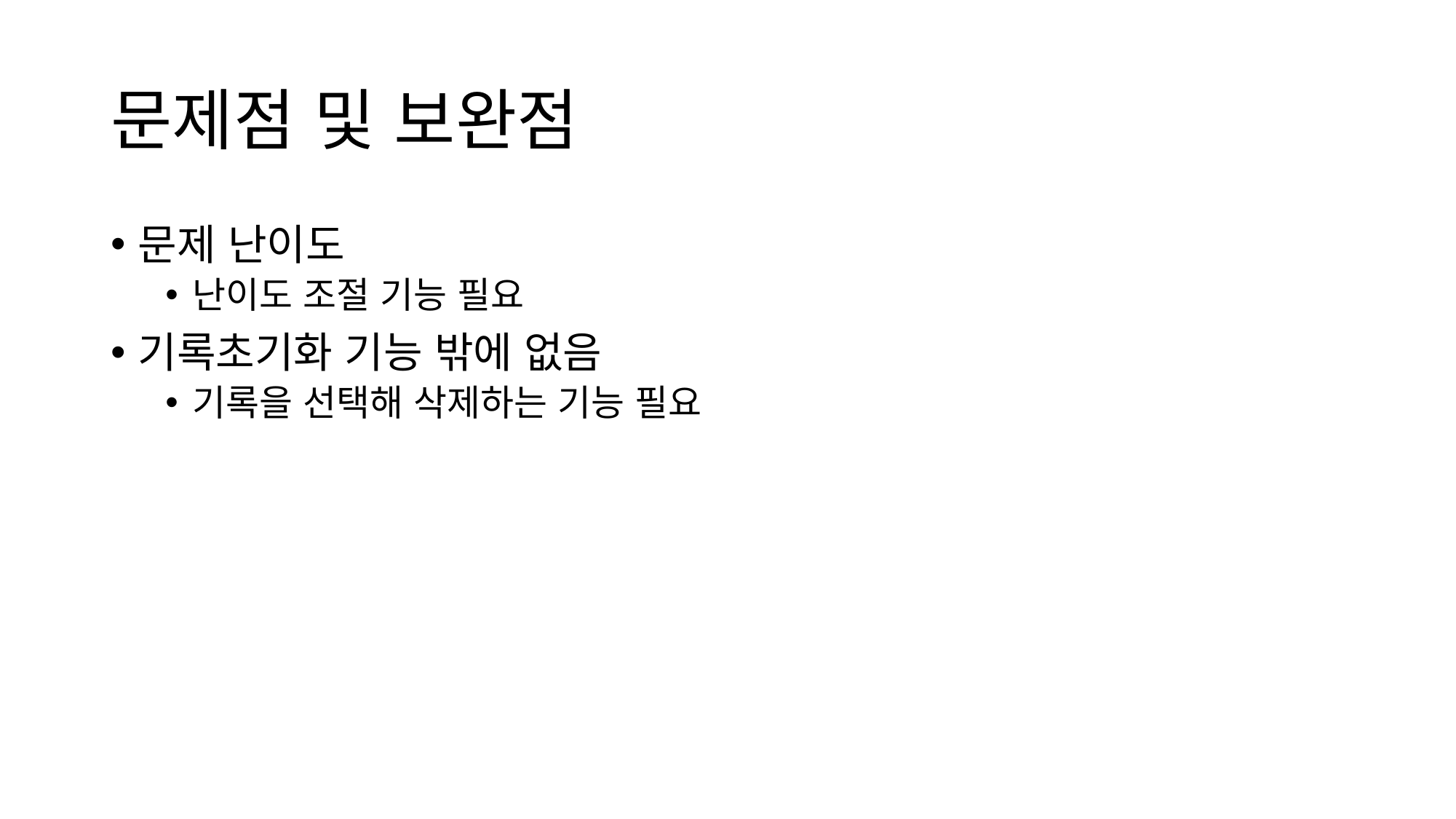

# 문제점 및 보완점
문제 난이도
난이도 조절 기능 필요
기록초기화 기능 밖에 없음
기록을 선택해 삭제하는 기능 필요